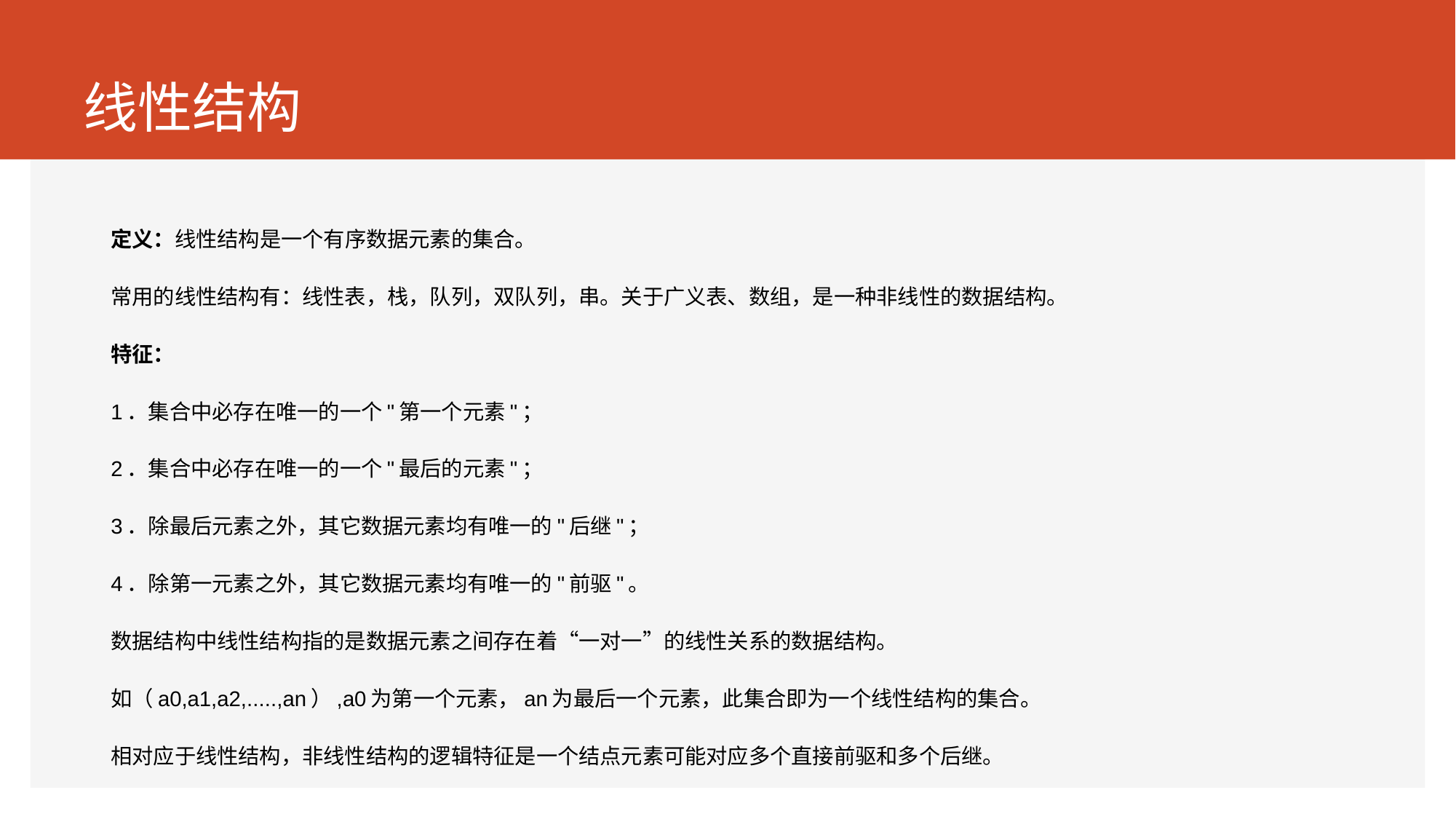

# 线性结构
定义：线性结构是一个有序数据元素的集合。
常用的线性结构有：线性表，栈，队列，双队列，串。关于广义表、数组，是一种非线性的数据结构。
特征：
1．集合中必存在唯一的一个"第一个元素"；
2．集合中必存在唯一的一个"最后的元素"；
3．除最后元素之外，其它数据元素均有唯一的"后继"；
4．除第一元素之外，其它数据元素均有唯一的"前驱"。
数据结构中线性结构指的是数据元素之间存在着“一对一”的线性关系的数据结构。
如（a0,a1,a2,.....,an）,a0为第一个元素，an为最后一个元素，此集合即为一个线性结构的集合。
相对应于线性结构，非线性结构的逻辑特征是一个结点元素可能对应多个直接前驱和多个后继。